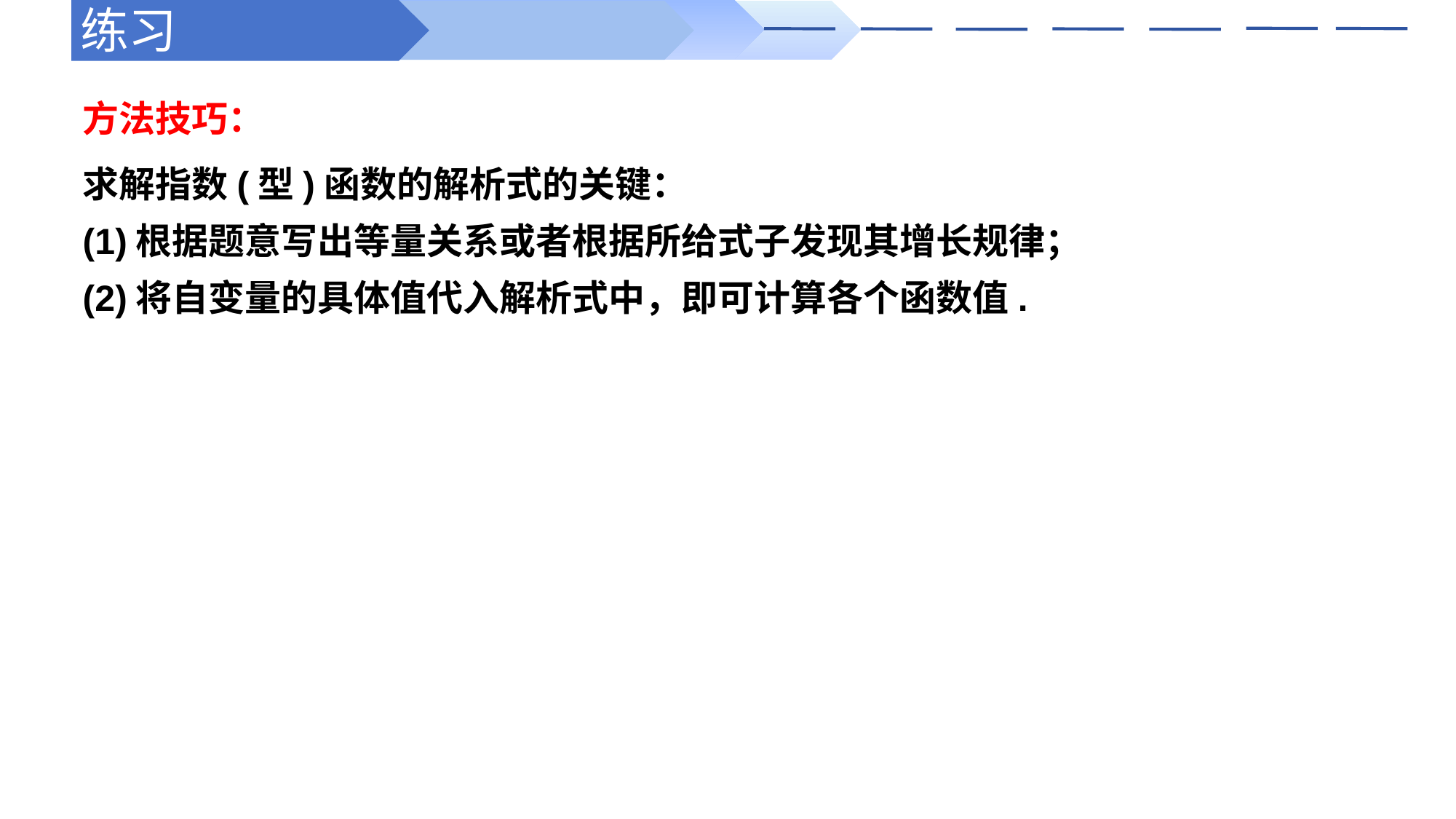

练习

方法技巧：
求解指数(型)函数的解析式的关键：
(1)根据题意写出等量关系或者根据所给式子发现其增长规律；
(2)将自变量的具体值代入解析式中，即可计算各个函数值.